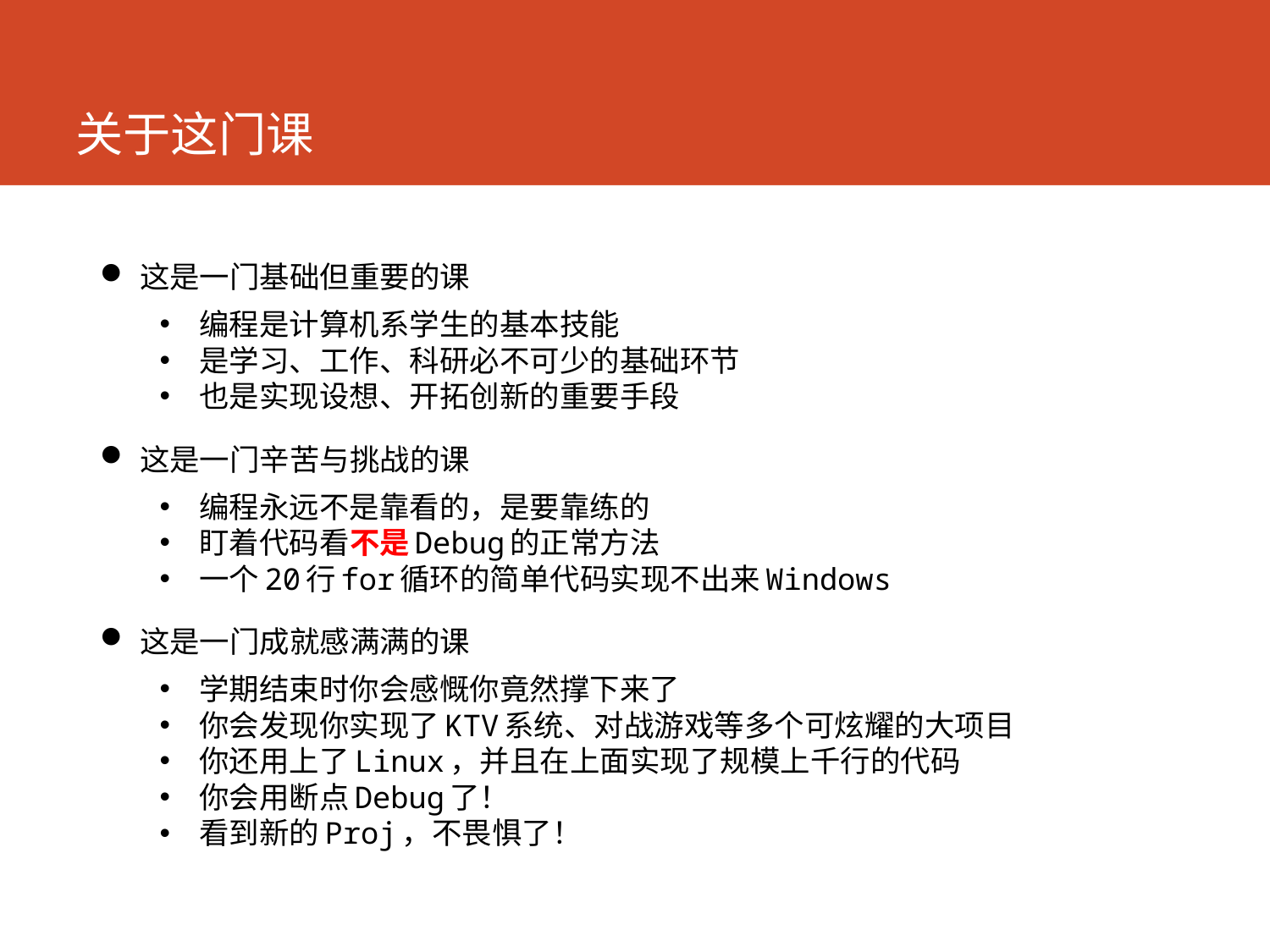

# 关于这门课
这是一门基础但重要的课
编程是计算机系学生的基本技能
是学习、工作、科研必不可少的基础环节
也是实现设想、开拓创新的重要手段
这是一门辛苦与挑战的课
编程永远不是靠看的，是要靠练的
盯着代码看不是Debug的正常方法
一个20行for循环的简单代码实现不出来Windows
这是一门成就感满满的课
学期结束时你会感慨你竟然撑下来了
你会发现你实现了KTV系统、对战游戏等多个可炫耀的大项目
你还用上了Linux，并且在上面实现了规模上千行的代码
你会用断点Debug了！
看到新的Proj，不畏惧了！